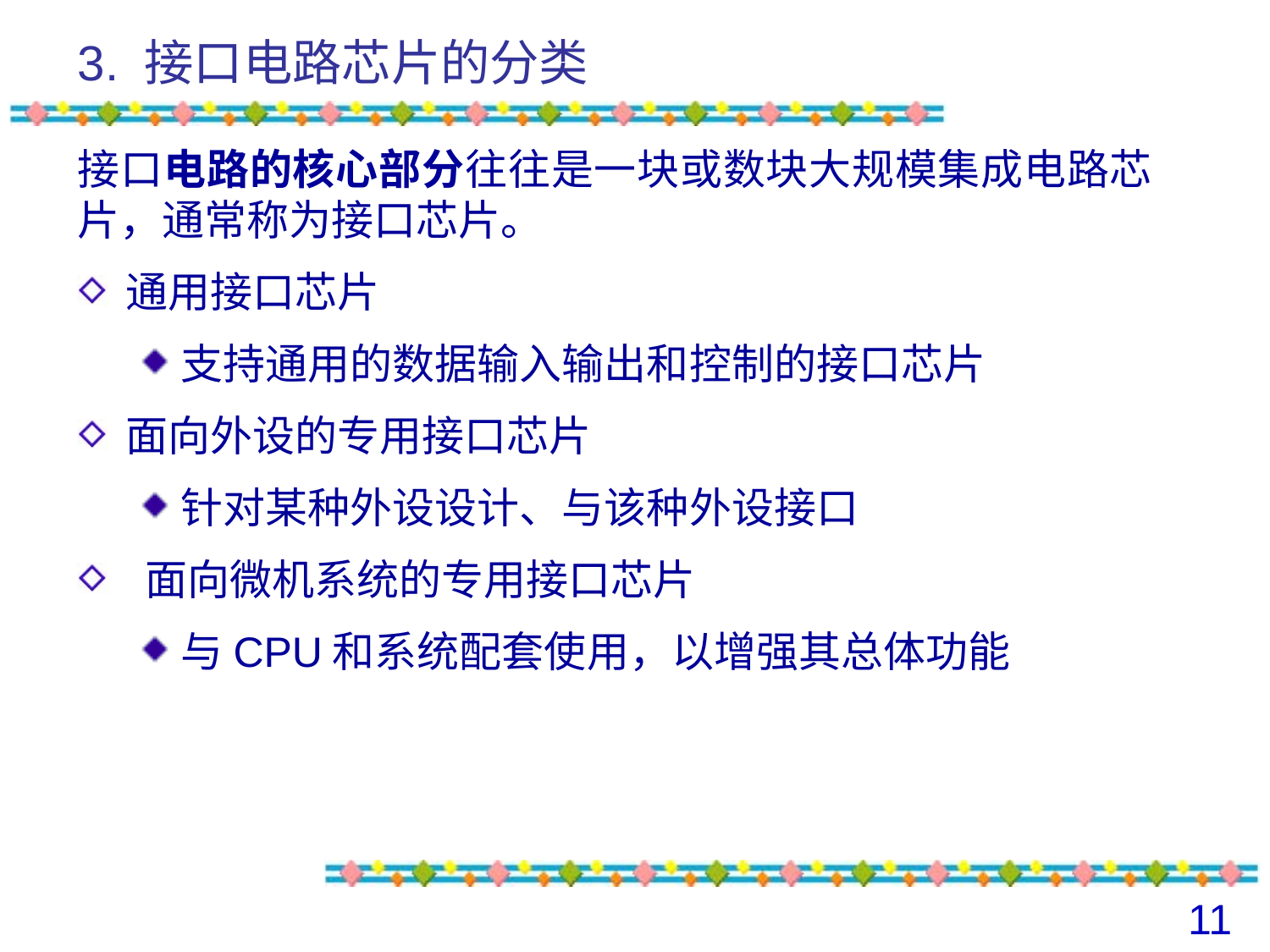

# 3. 接口电路芯片的分类
接口电路的核心部分往往是一块或数块大规模集成电路芯片，通常称为接口芯片。
通用接口芯片
支持通用的数据输入输出和控制的接口芯片
面向外设的专用接口芯片
针对某种外设设计、与该种外设接口
 面向微机系统的专用接口芯片
与CPU和系统配套使用，以增强其总体功能